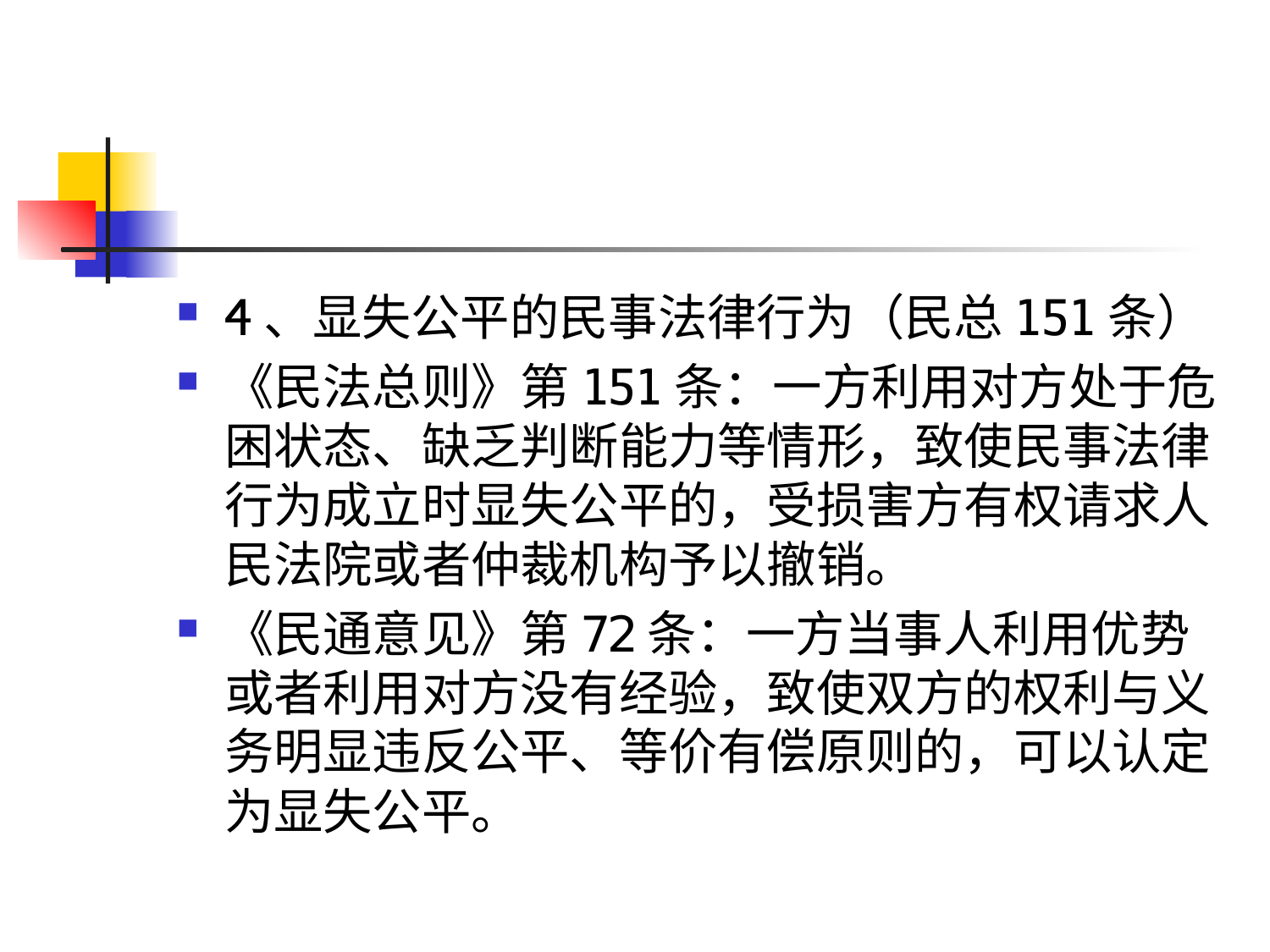

#
4、显失公平的民事法律行为（民总151条）
《民法总则》第151条：一方利用对方处于危困状态、缺乏判断能力等情形，致使民事法律行为成立时显失公平的，受损害方有权请求人民法院或者仲裁机构予以撤销。
《民通意见》第72条：一方当事人利用优势或者利用对方没有经验，致使双方的权利与义务明显违反公平、等价有偿原则的，可以认定为显失公平。